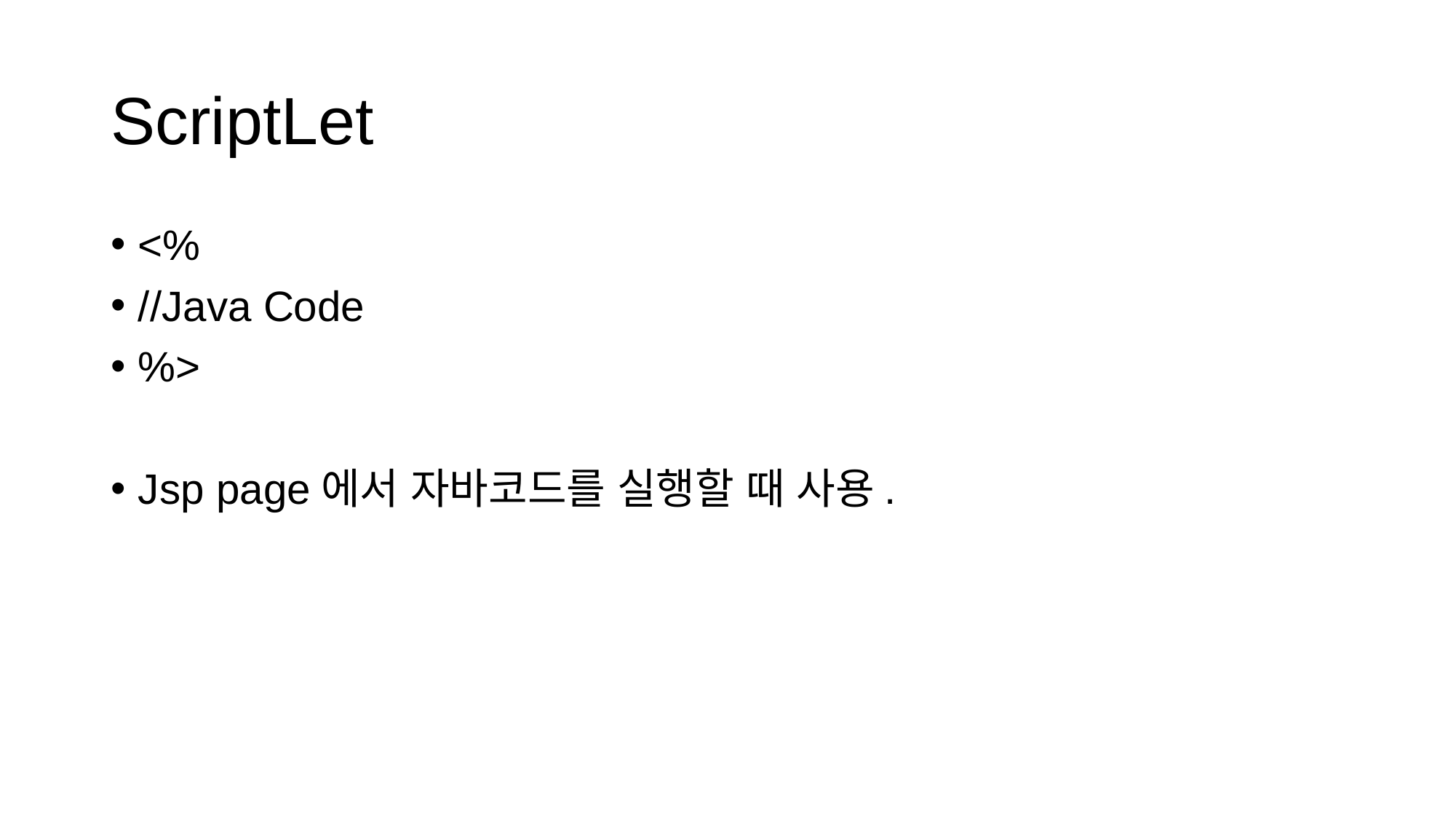

# ScriptLet
<%
//Java Code
%>

Jsp page에서 자바코드를 실행할 때 사용.